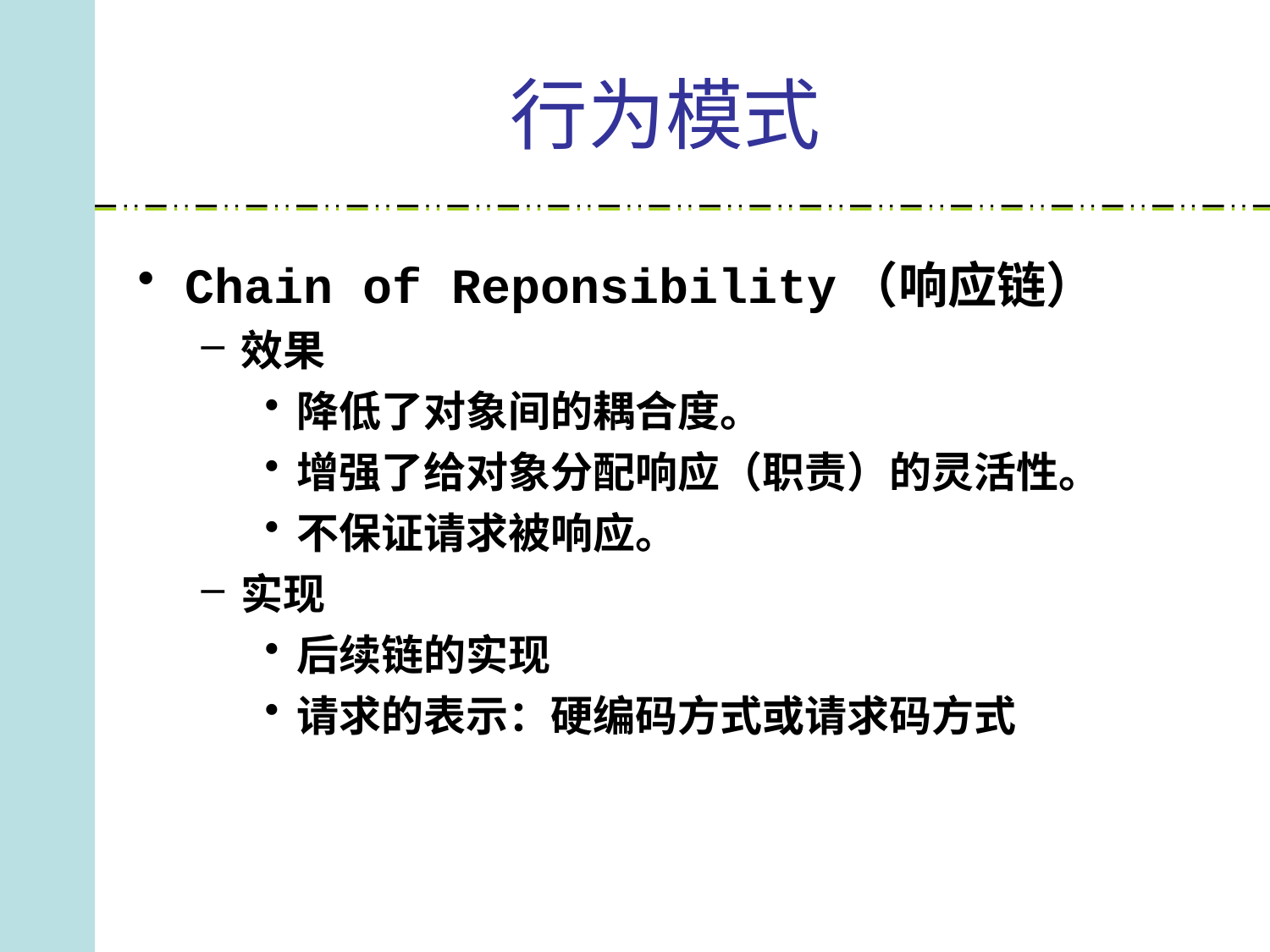

# 行为模式
Chain of Reponsibility（响应链）
效果
降低了对象间的耦合度。
增强了给对象分配响应（职责）的灵活性。
不保证请求被响应。
实现
后续链的实现
请求的表示：硬编码方式或请求码方式